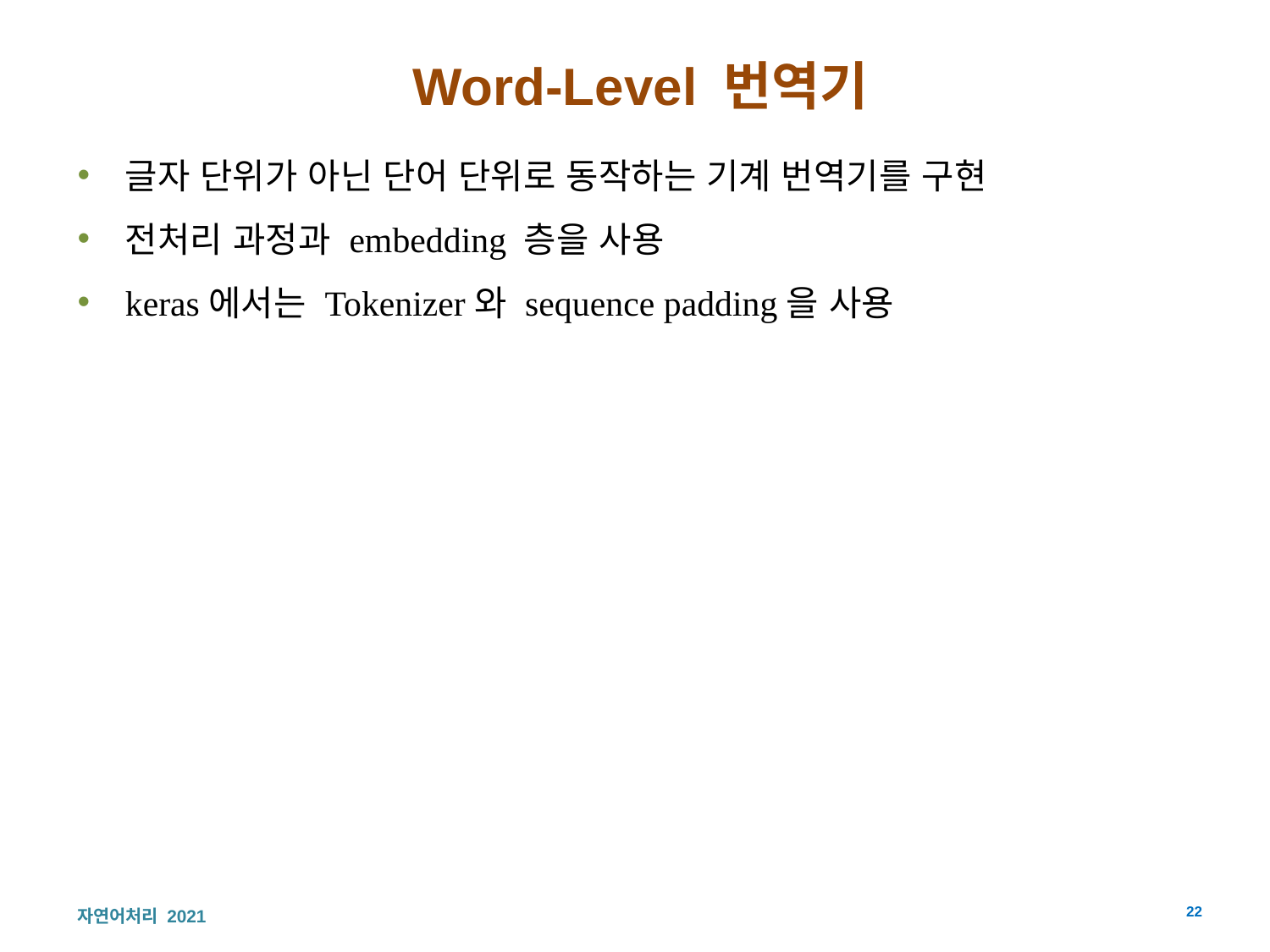

# Word-Level 번역기
글자 단위가 아닌 단어 단위로 동작하는 기계 번역기를 구현
전처리 과정과 embedding 층을 사용
keras에서는 Tokenizer와 sequence padding을 사용